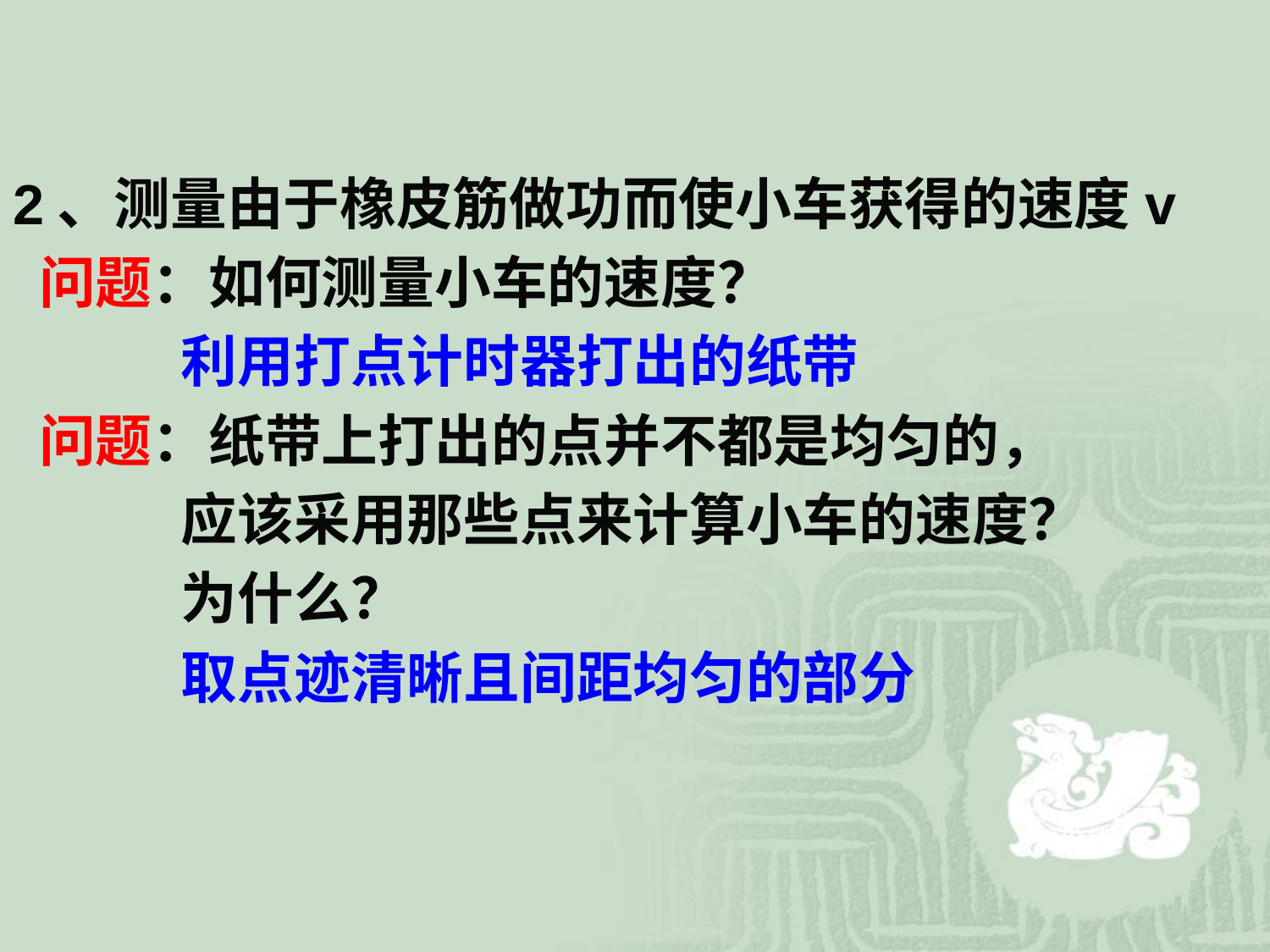

2、测量由于橡皮筋做功而使小车获得的速度v
 问题：如何测量小车的速度？
            利用打点计时器打出的纸带
 问题：纸带上打出的点并不都是均匀的，
            应该采用那些点来计算小车的速度？
            为什么？
            取点迹清晰且间距均匀的部分